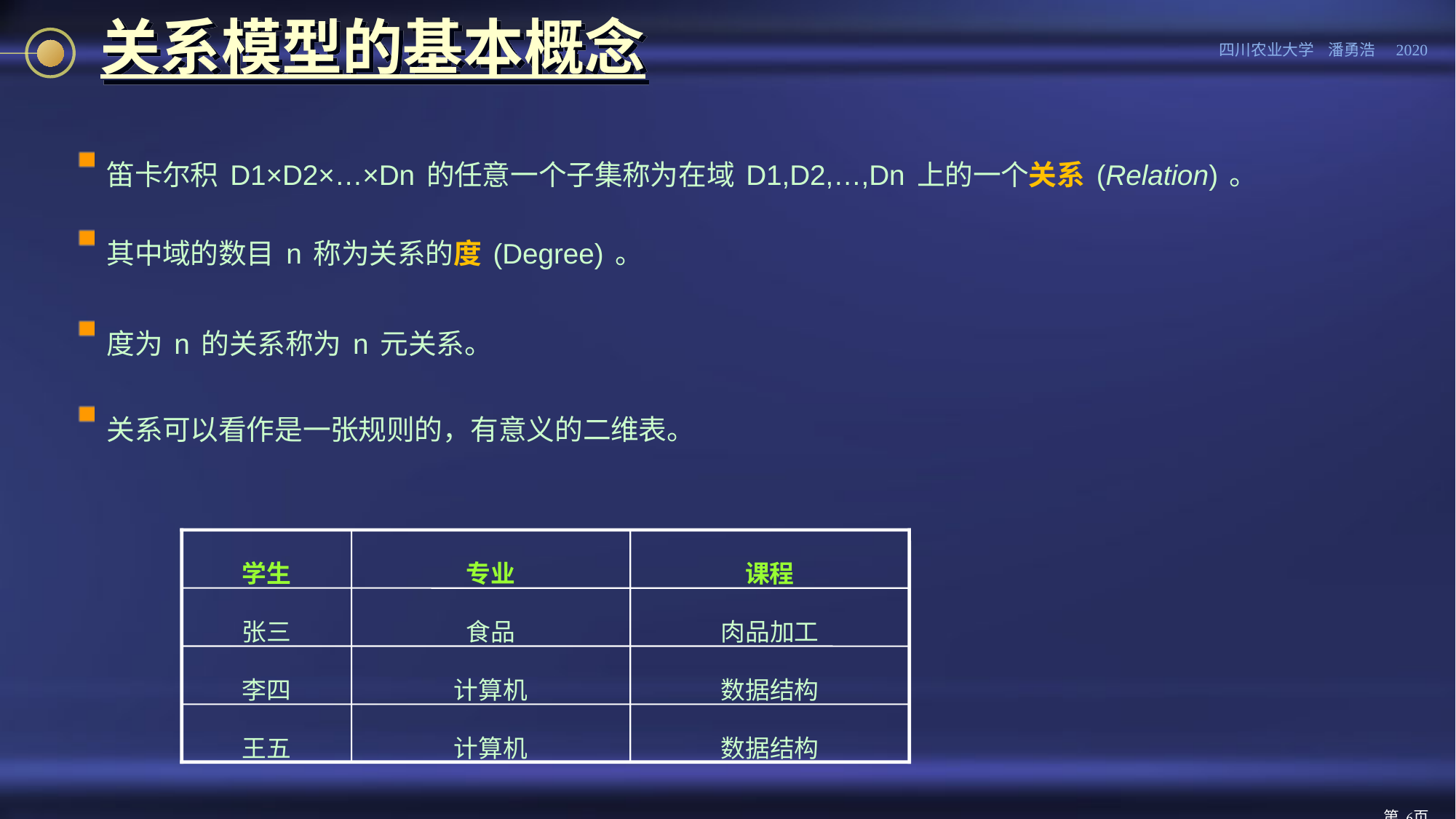

# 关系模型的基本概念
笛卡尔积D1×D2×…×Dn的任意一个子集称为在域D1,D2,…,Dn上的一个关系(Relation)。
其中域的数目n称为关系的度(Degree)。
度为n的关系称为n元关系。
关系可以看作是一张规则的，有意义的二维表。
学生

专业

课程

张三

食品
肉品加工
李四

计算机
数据结构
王五

计算机
数据结构